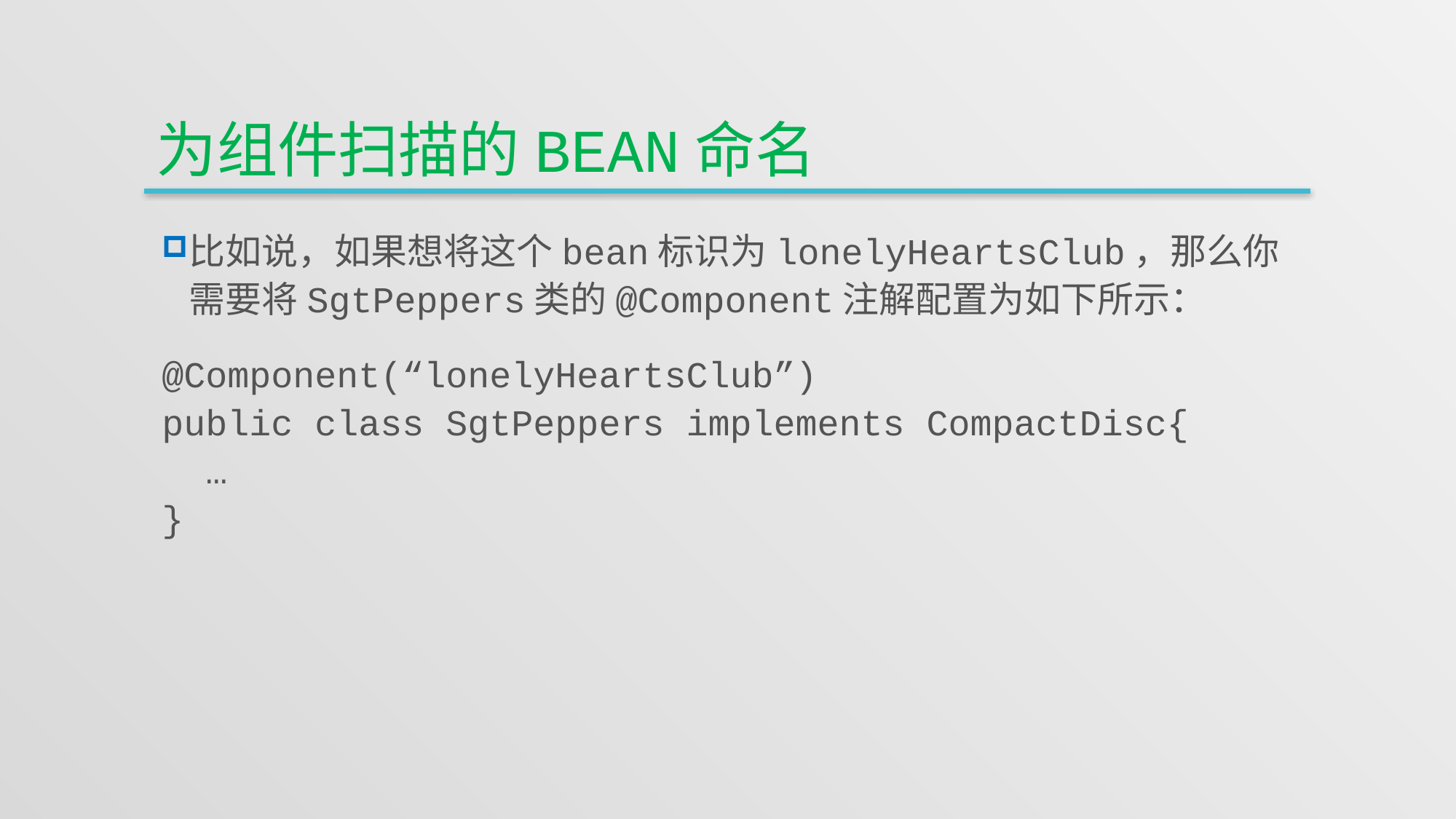

# 为组件扫描的bean命名
比如说，如果想将这个bean标识为lonelyHeartsClub，那么你需要将SgtPeppers类的@Component注解配置为如下所示：
@Component(“lonelyHeartsClub”)
public class SgtPeppers implements CompactDisc{
  …
}